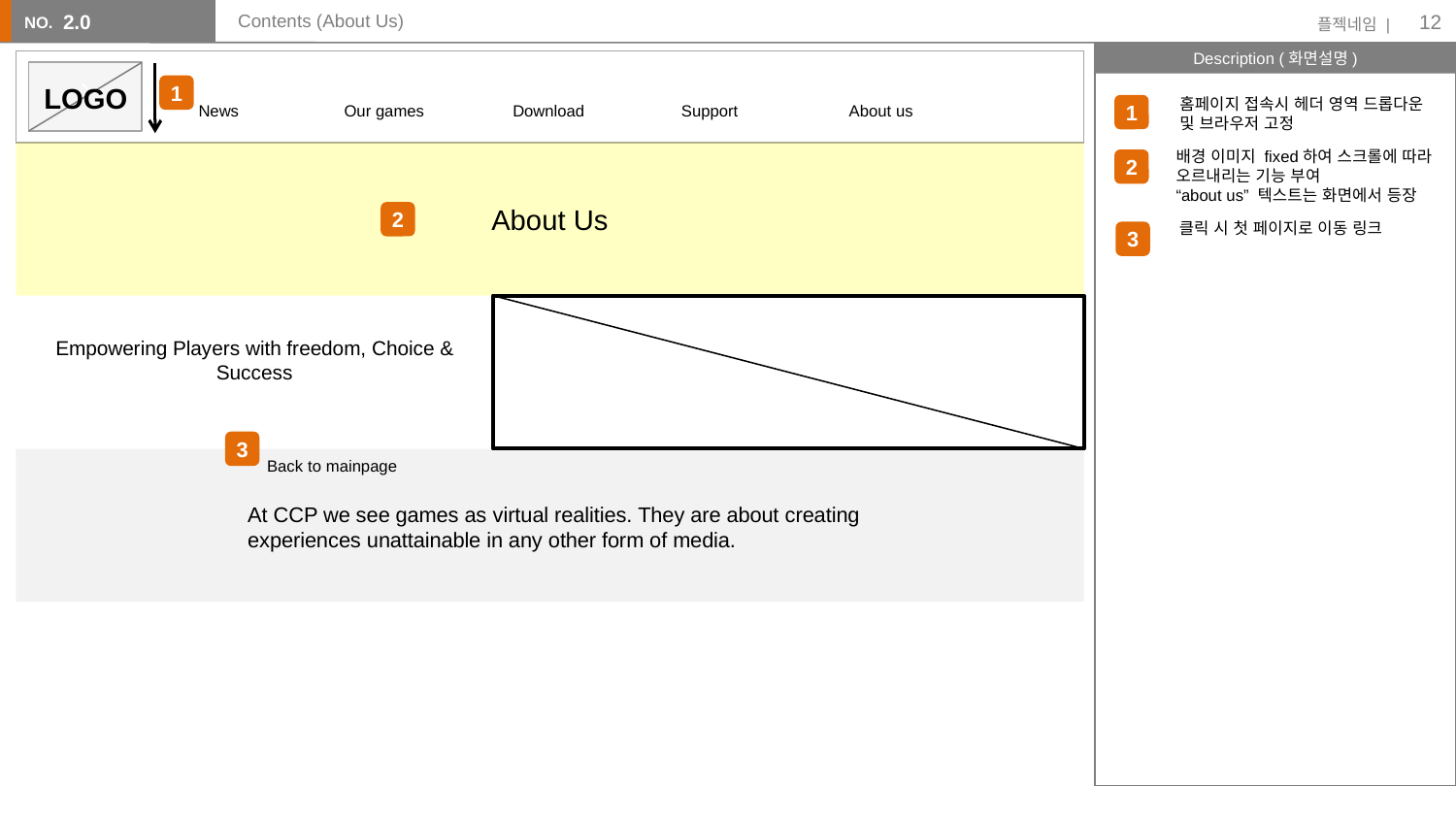

12
2.0
# Contents (About Us)

`
`
LOGO
1
홈페이지 접속시 헤더 영역 드롭다운
및 브라우저 고정
News 	Our games 	     Download 	          Support 	               About us
1
배경 이미지 fixed하여 스크롤에 따라
오르내리는 기능 부여
“about us” 텍스트는 화면에서 등장
About Us
2
2
클릭 시 첫 페이지로 이동 링크
3

Empowering Players with freedom, Choice & Success
3

Back to mainpage
At CCP we see games as virtual realities. They are about creating experiences unattainable in any other form of media.